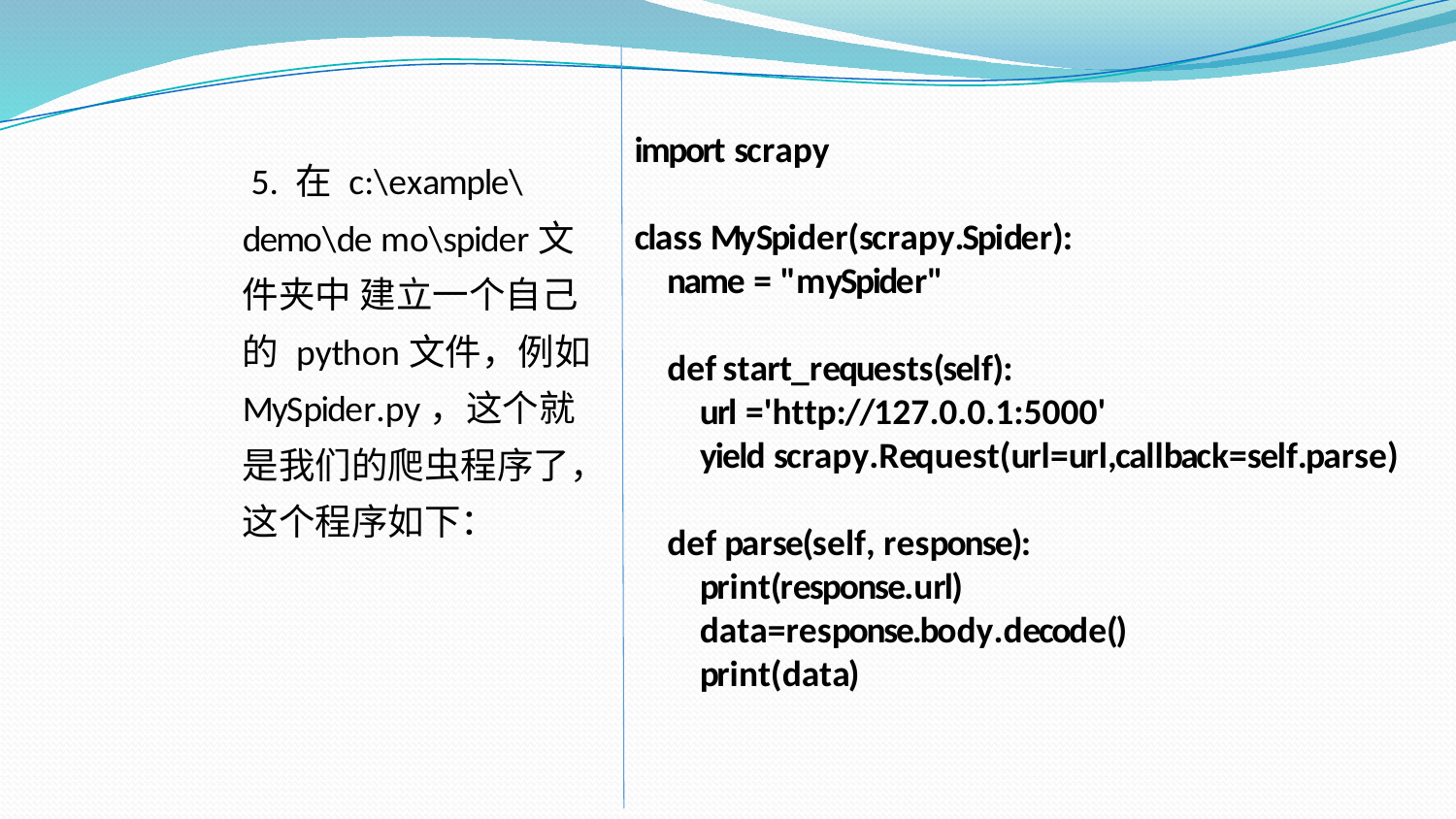

import scrapy
5. 在 c:\example\demo\de mo\spider文件夹中 建立一个自己的 python文件，例如 MySpider.py，这个就 是我们的爬虫程序了， 这个程序如下：
class MySpider(scrapy.Spider): name = "mySpider"
def start_requests(self):
url ='http://127.0.0.1:5000'
yield scrapy.Request(url=url,callback=self.parse)
def parse(self, response): print(response.url) data=response.body.decode() print(data)